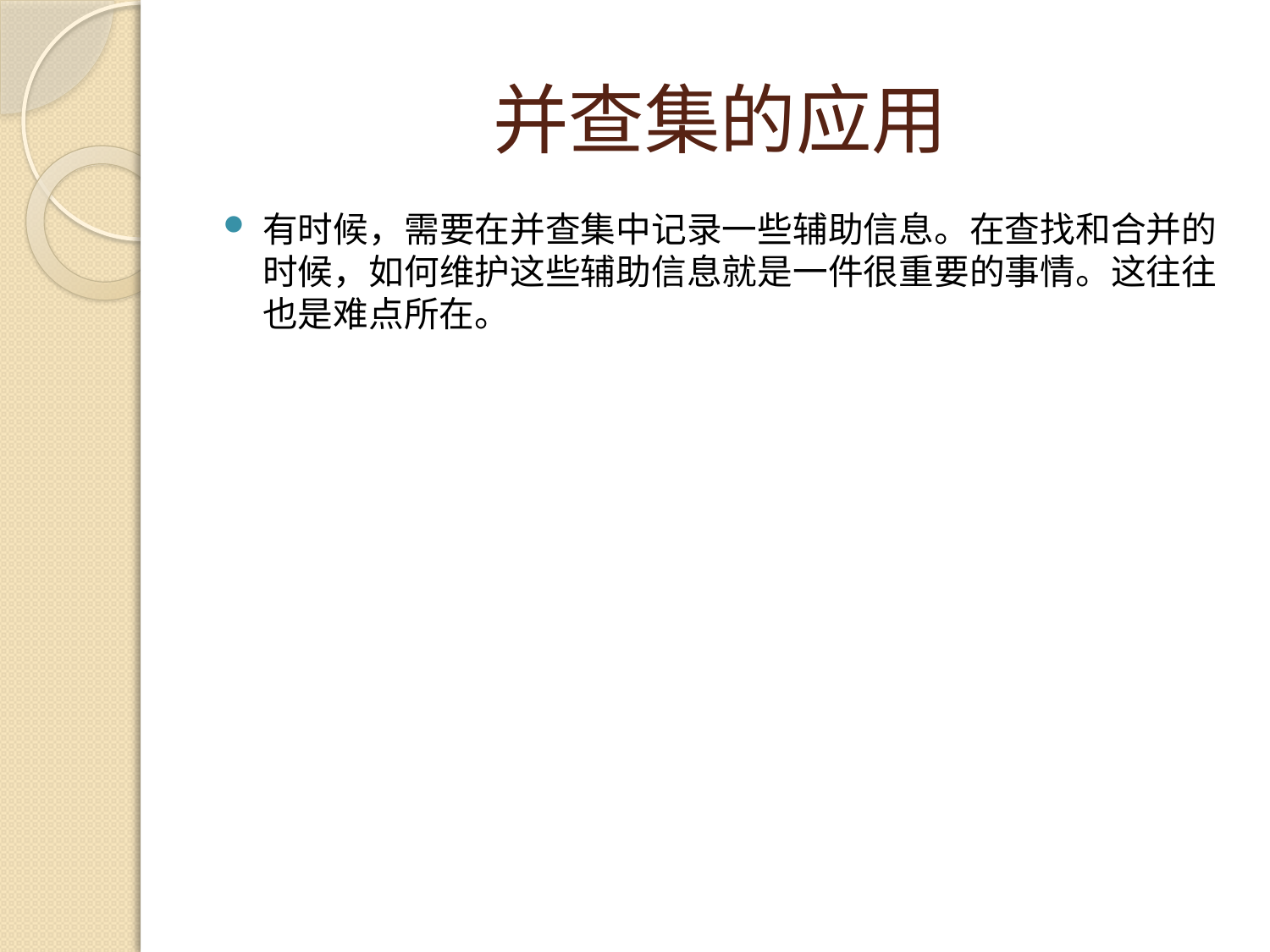

# 并查集的应用
有时候，需要在并查集中记录一些辅助信息。在查找和合并的时候，如何维护这些辅助信息就是一件很重要的事情。这往往也是难点所在。